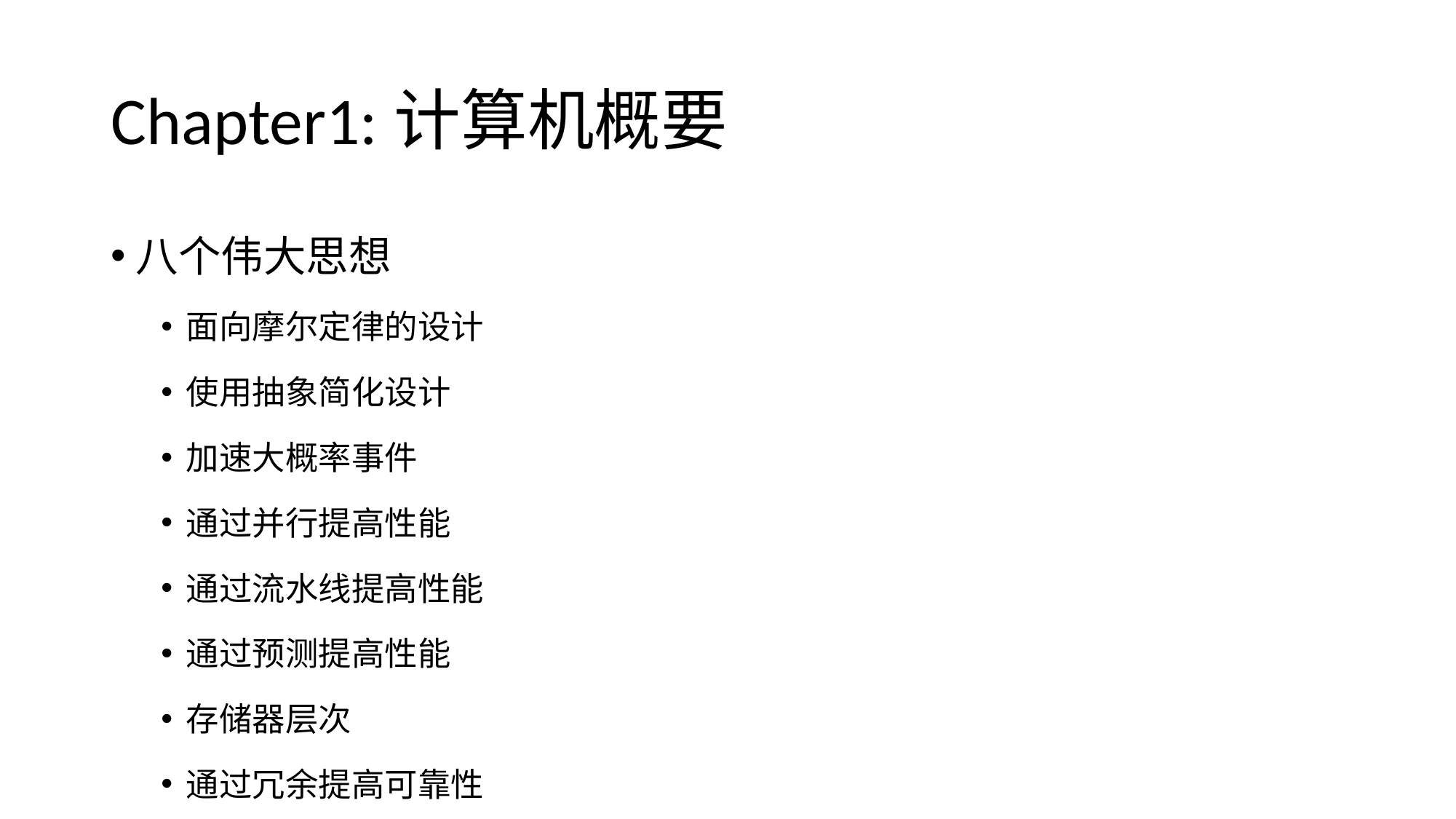

# Chapter1:计算机概要
八个伟大思想
面向摩尔定律的设计
使用抽象简化设计
加速大概率事件
通过并行提高性能
通过流水线提高性能
通过预测提高性能
存储器层次
通过冗余提高可靠性